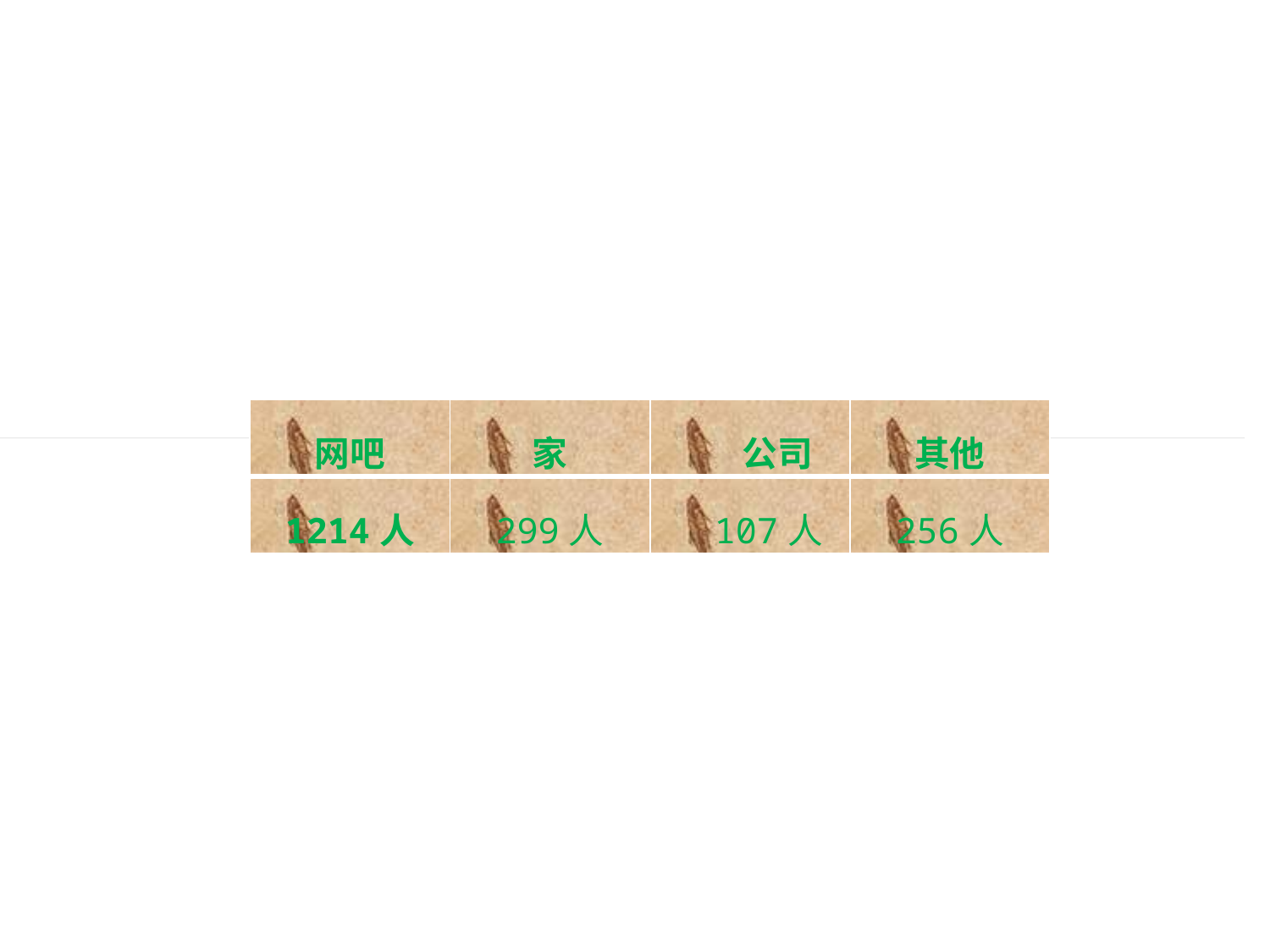

#
| 网吧 | 家 | 公司 | 其他 |
| --- | --- | --- | --- |
| 1214人 | 299人 | 107人 | 256人 |